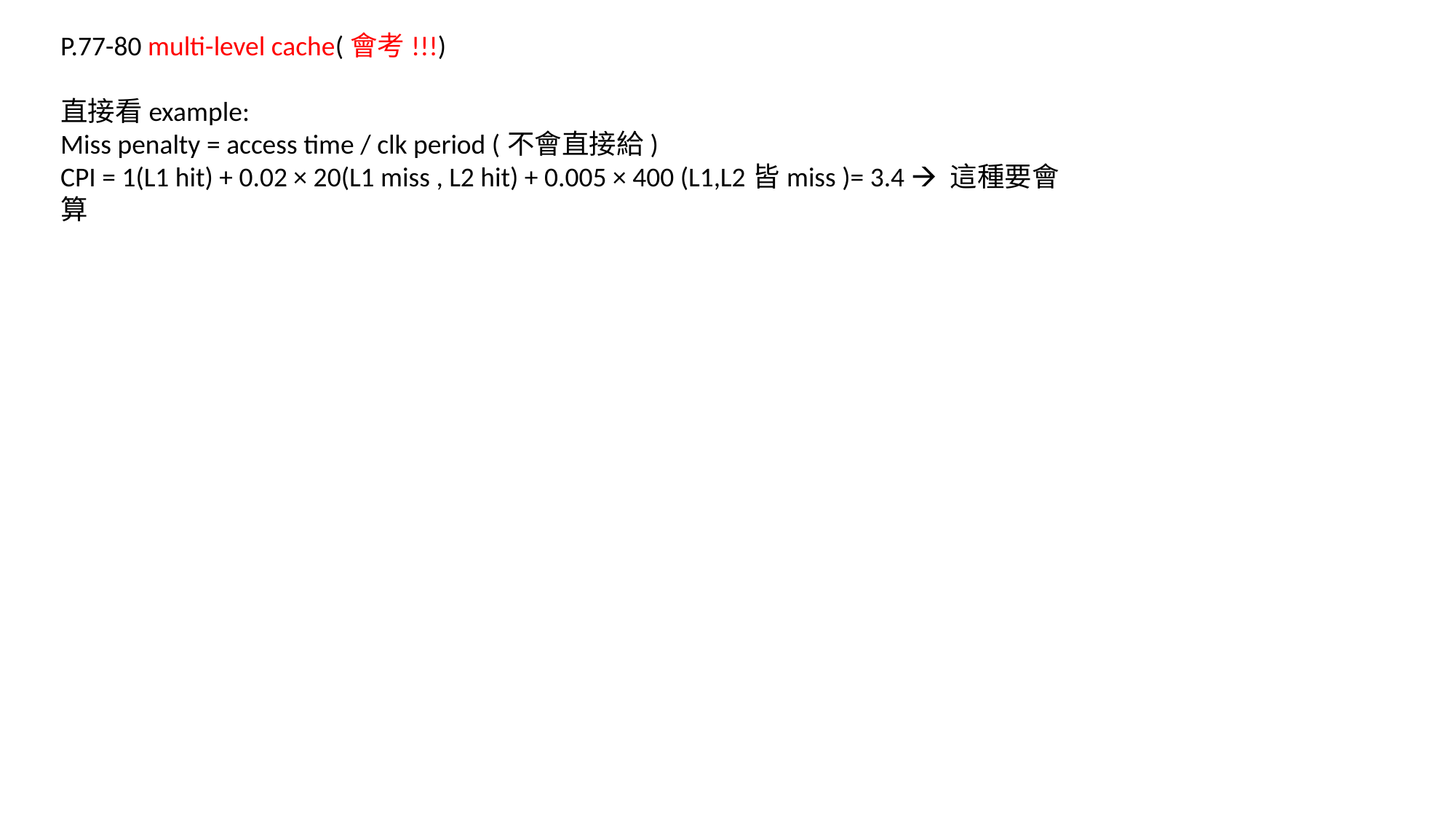

P.77-80 multi-level cache(會考!!!)

直接看example:
Miss penalty = access time / clk period (不會直接給)
CPI = 1(L1 hit) + 0.02 × 20(L1 miss , L2 hit) + 0.005 × 400 (L1,L2皆miss )= 3.4 🡪 這種要會算